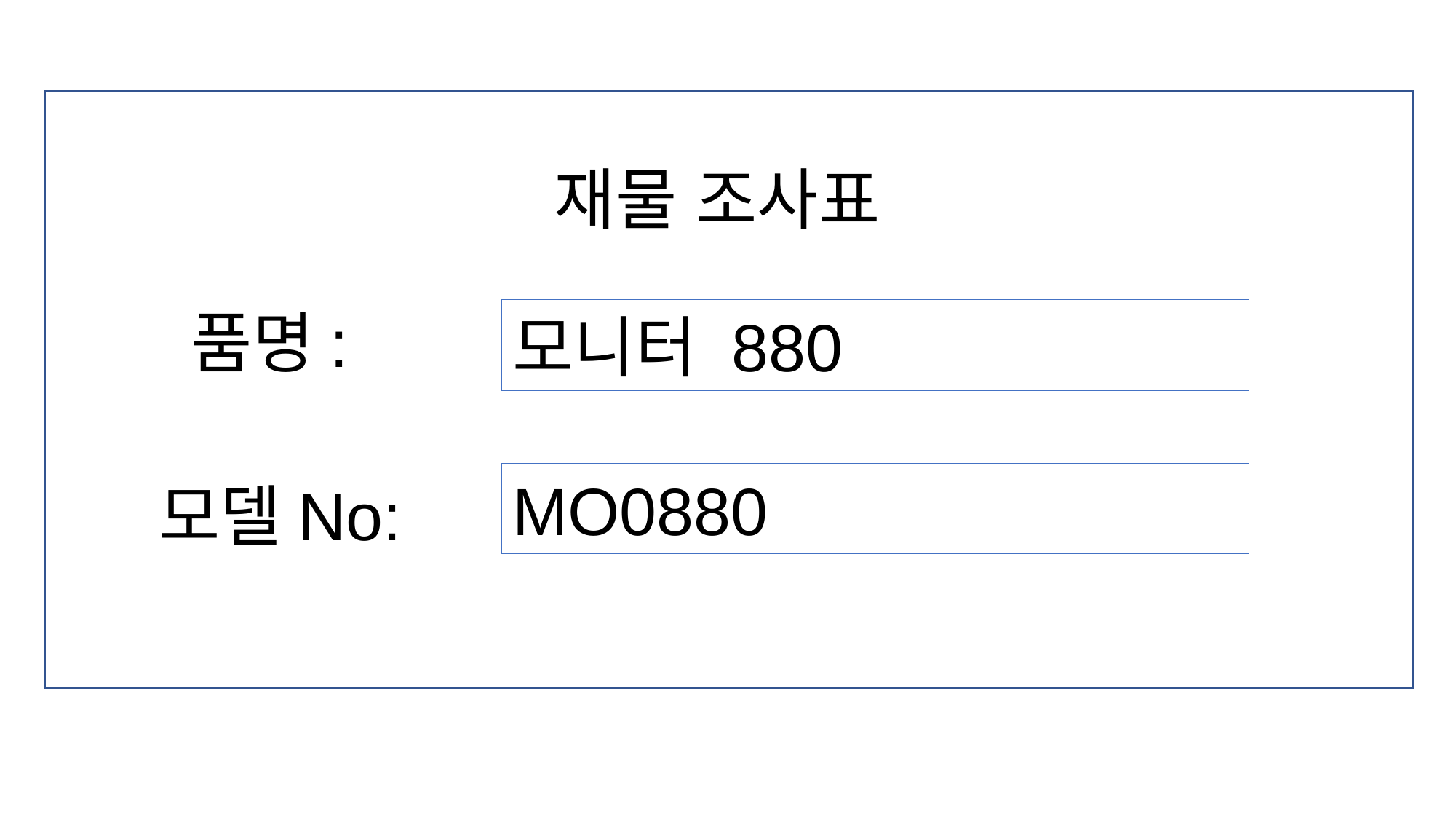

재물 조사표
품명:
모니터 880
MO0880
모델No: